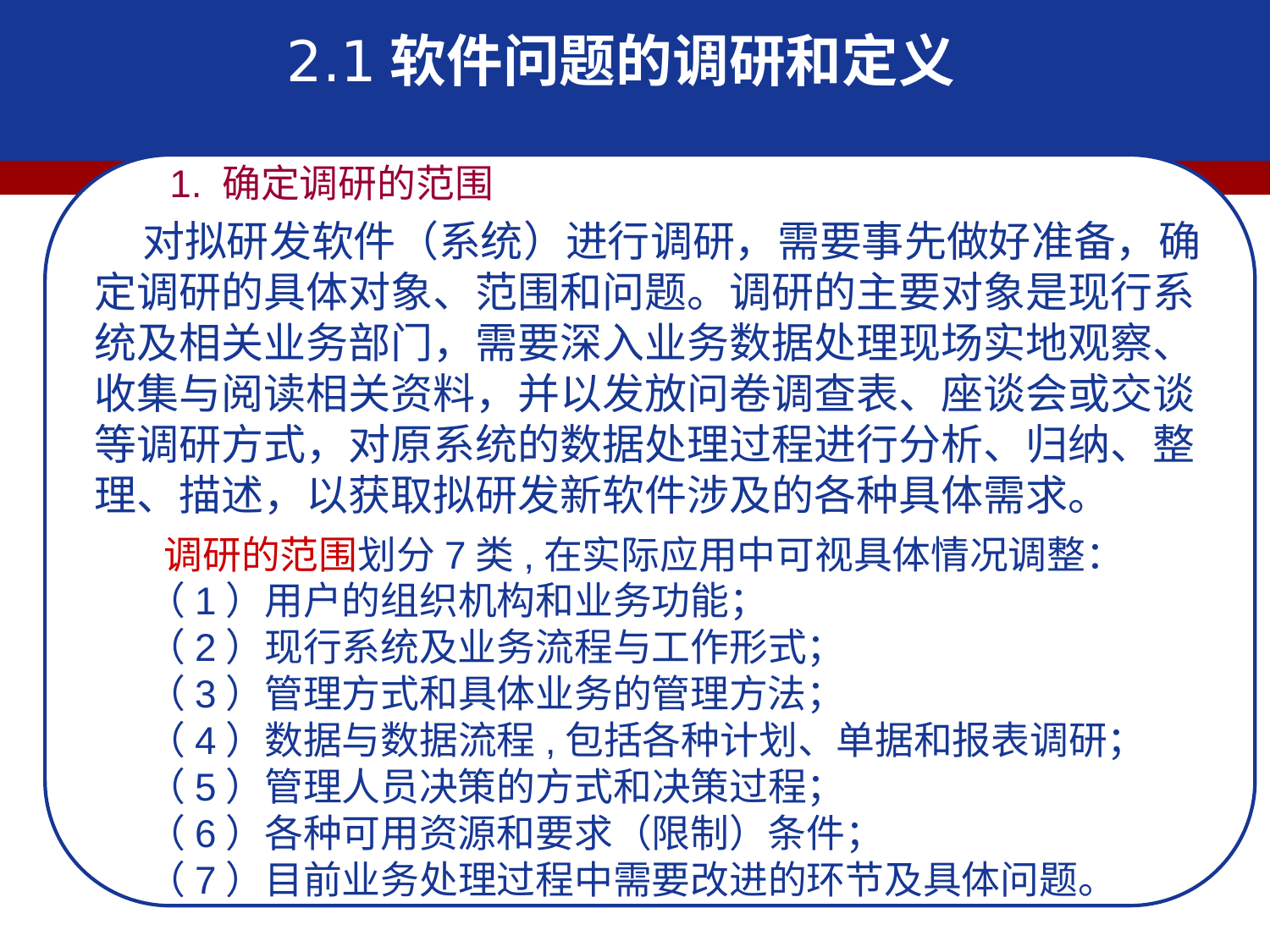

2.1软件问题的调研和定义

       1. 确定调研的范围
    对拟研发软件（系统）进行调研，需要事先做好准备，确定调研的具体对象、范围和问题。调研的主要对象是现行系统及相关业务部门，需要深入业务数据处理现场实地观察、收集与阅读相关资料，并以发放问卷调查表、座谈会或交谈等调研方式，对原系统的数据处理过程进行分析、归纳、整理、描述，以获取拟研发新软件涉及的各种具体需求。
       调研的范围划分7类,在实际应用中可视具体情况调整：
     （1）用户的组织机构和业务功能；
     （2）现行系统及业务流程与工作形式；
     （3）管理方式和具体业务的管理方法；
     （4）数据与数据流程,包括各种计划、单据和报表调研；
     （5）管理人员决策的方式和决策过程；
     （6）各种可用资源和要求（限制）条件；
     （7）目前业务处理过程中需要改进的环节及具体问题。